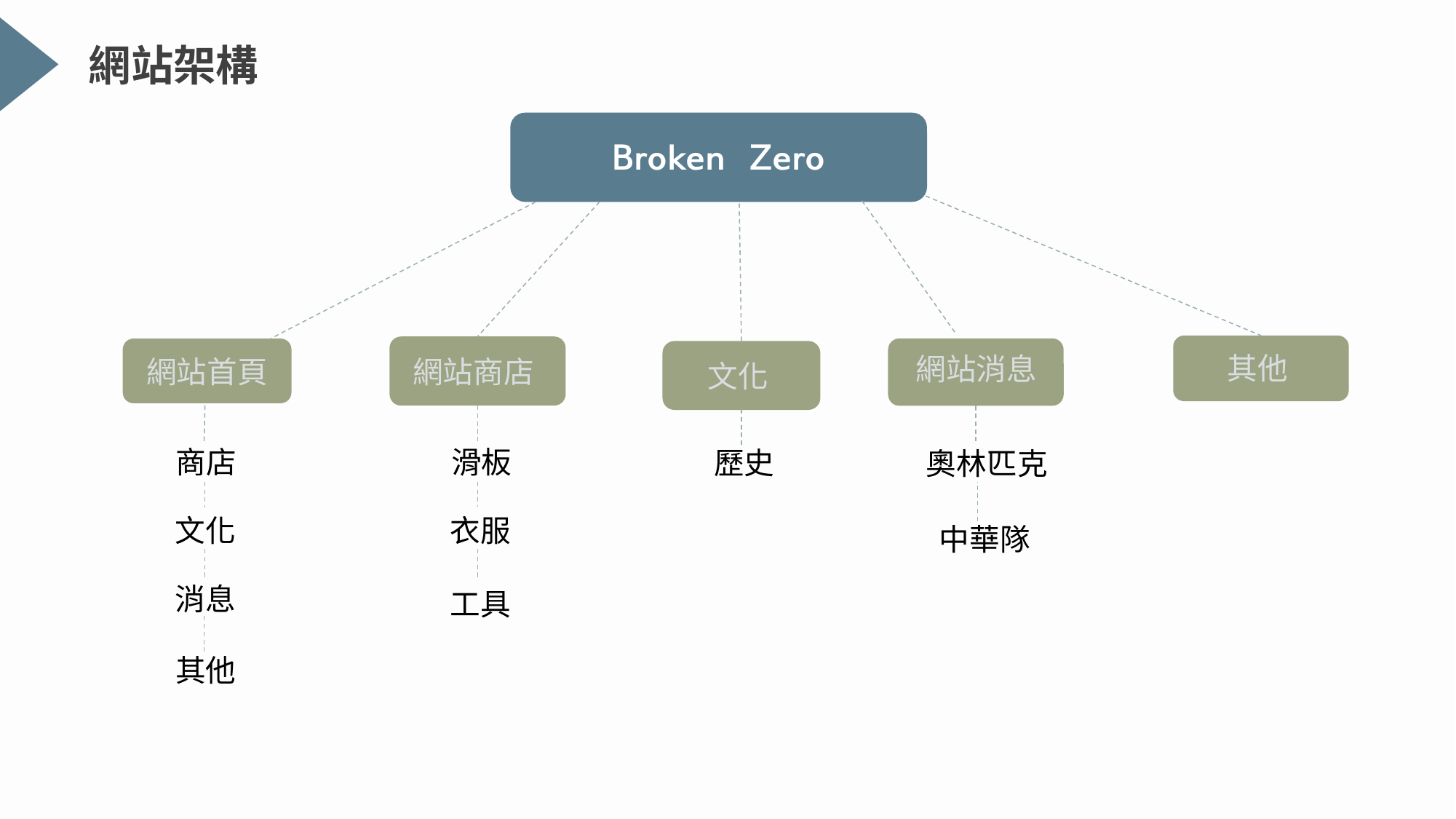

網站架構

Broken  Zero

網站首頁

其他
網站消息
網站商店
   文化
商店
滑板
歷史
奧林匹克
文化
衣服
中華隊
消息
工具
其他